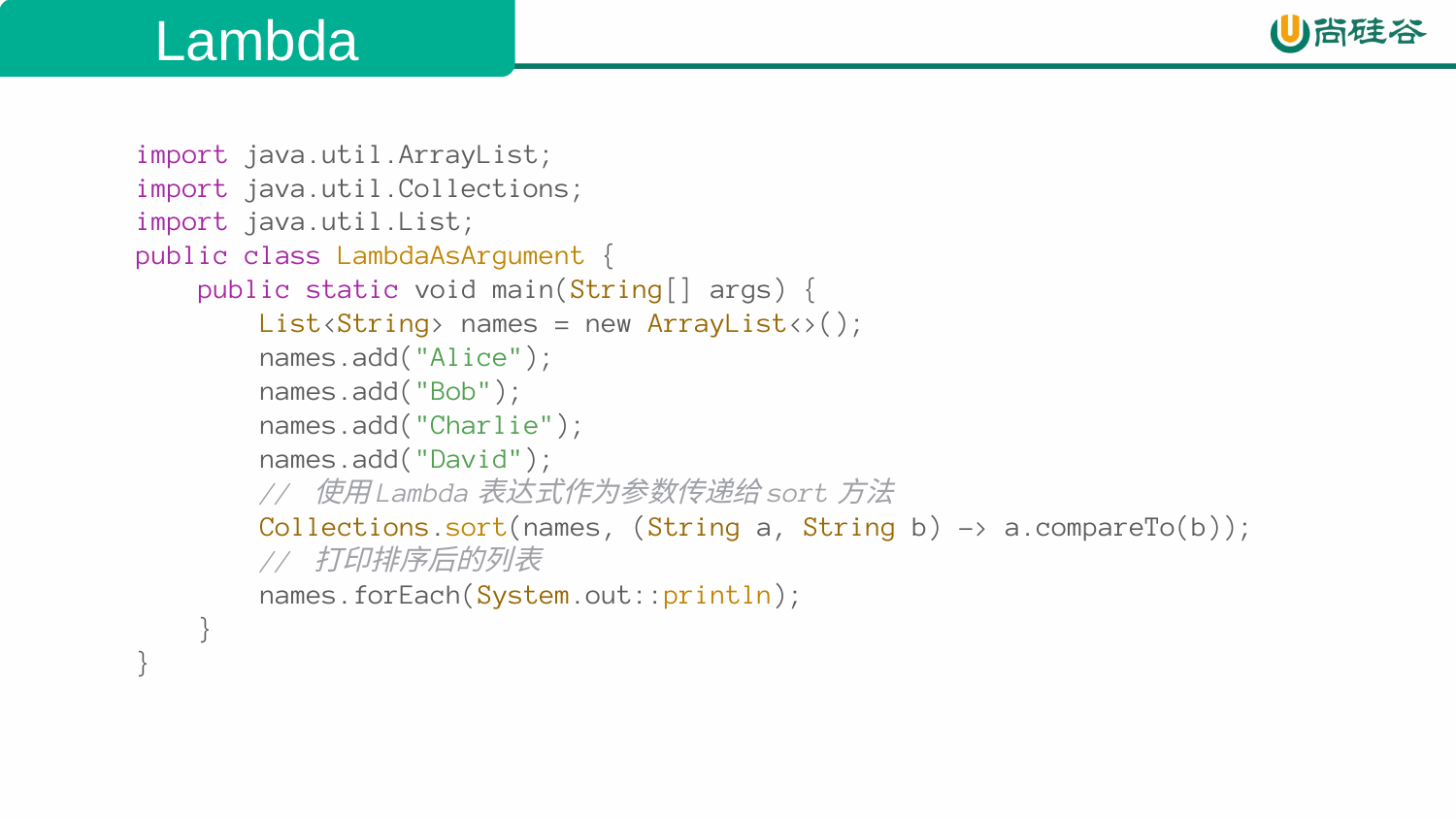

Lambda
import java.util.ArrayList;
import java.util.Collections;
import java.util.List;
public class LambdaAsArgument {
    public static void main(String[] args) {
        List<String> names = new ArrayList<>();
        names.add("Alice");
        names.add("Bob");
        names.add("Charlie");
        names.add("David");
        // 使用Lambda表达式作为参数传递给sort方法
        Collections.sort(names, (String a, String b) -> a.compareTo(b));
        // 打印排序后的列表
        names.forEach(System.out::println);
    }
}